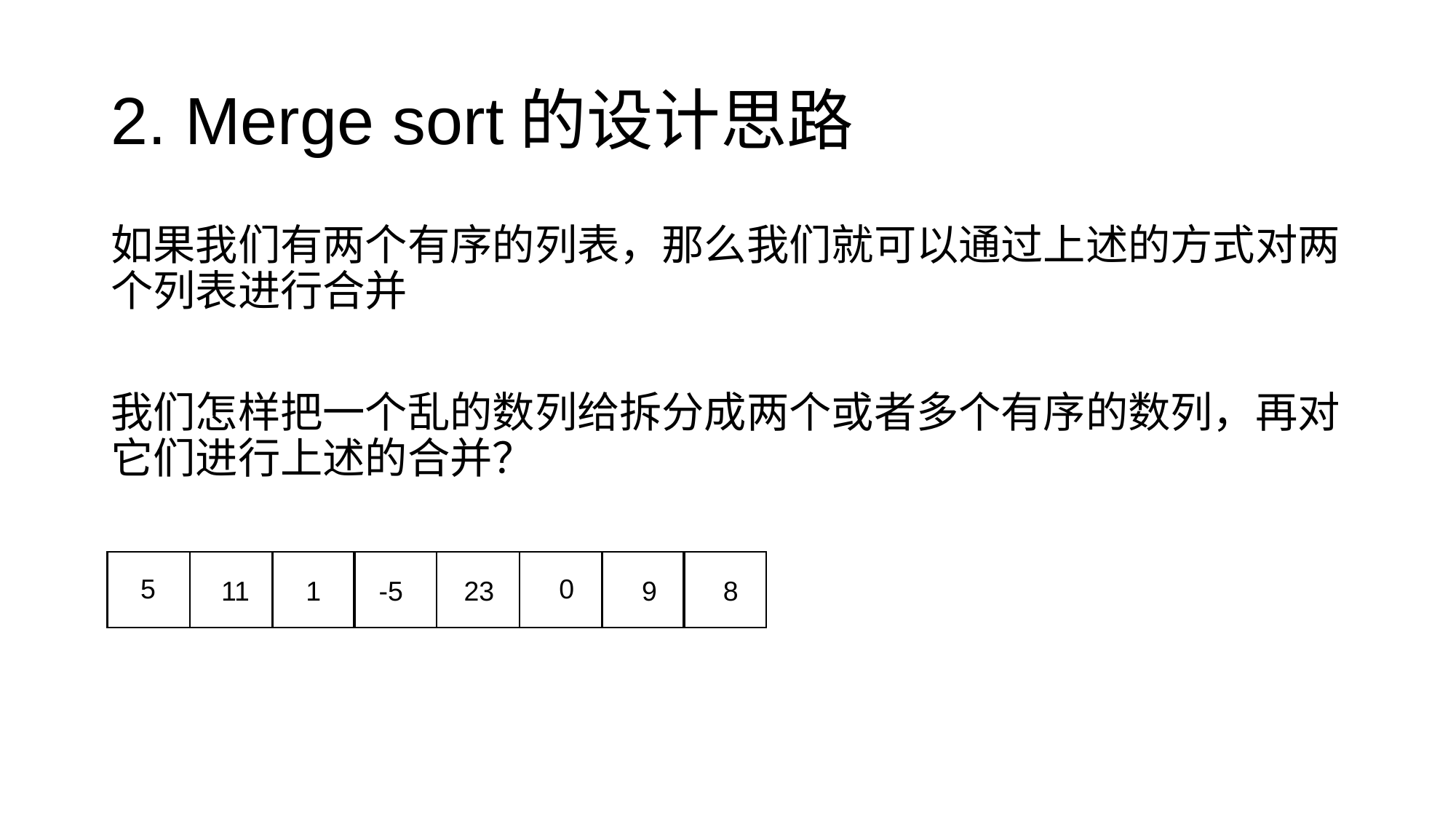

# 2. Merge sort的设计思路
如果我们有两个有序的列表，那么我们就可以通过上述的方式对两个列表进行合并

我们怎样把一个乱的数列给拆分成两个或者多个有序的数列，再对它们进行上述的合并？

5
0
11
1
-5
23
9
8